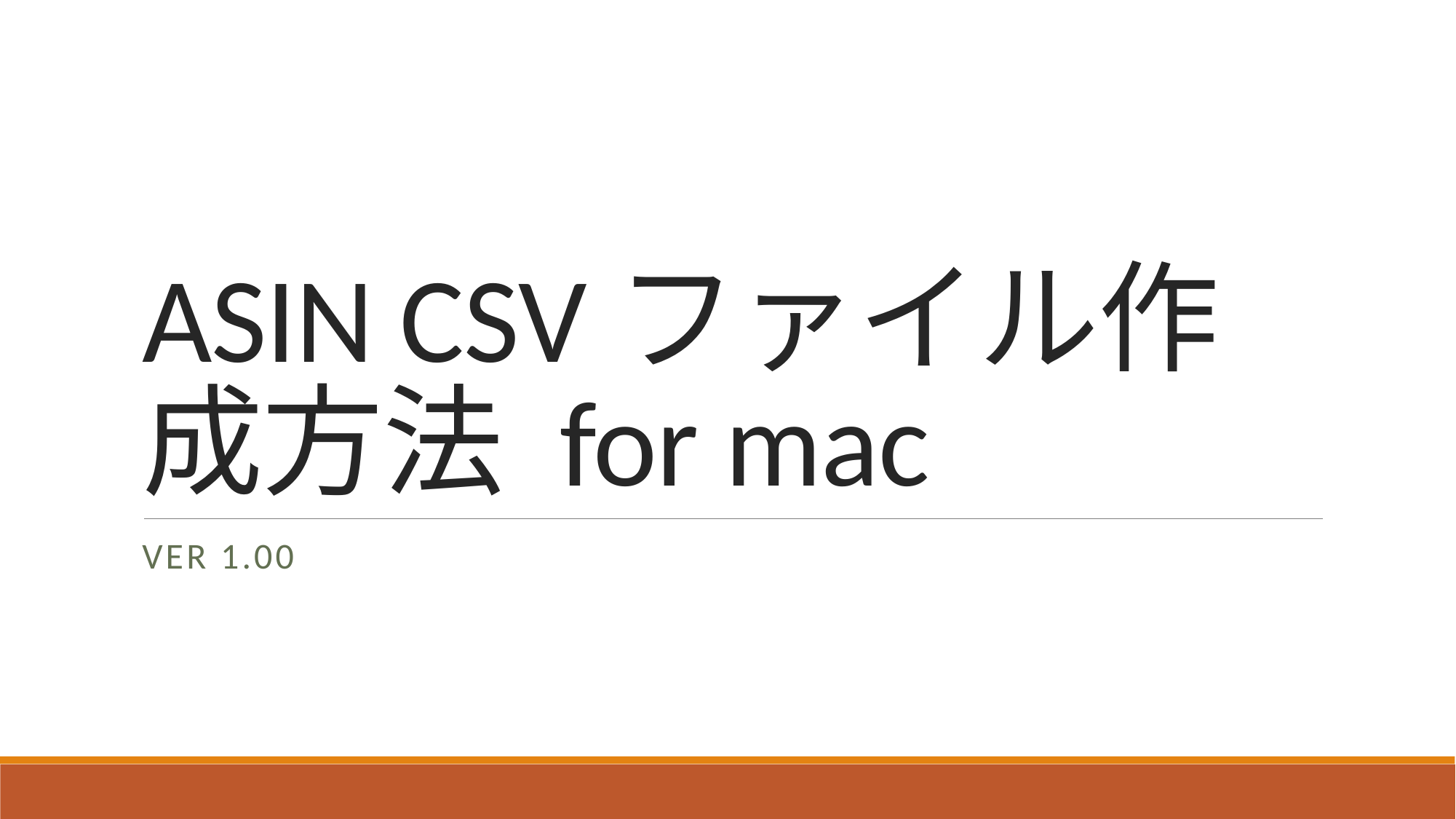

# ASIN CSVファイル作成方法 for mac
Ver 1.00